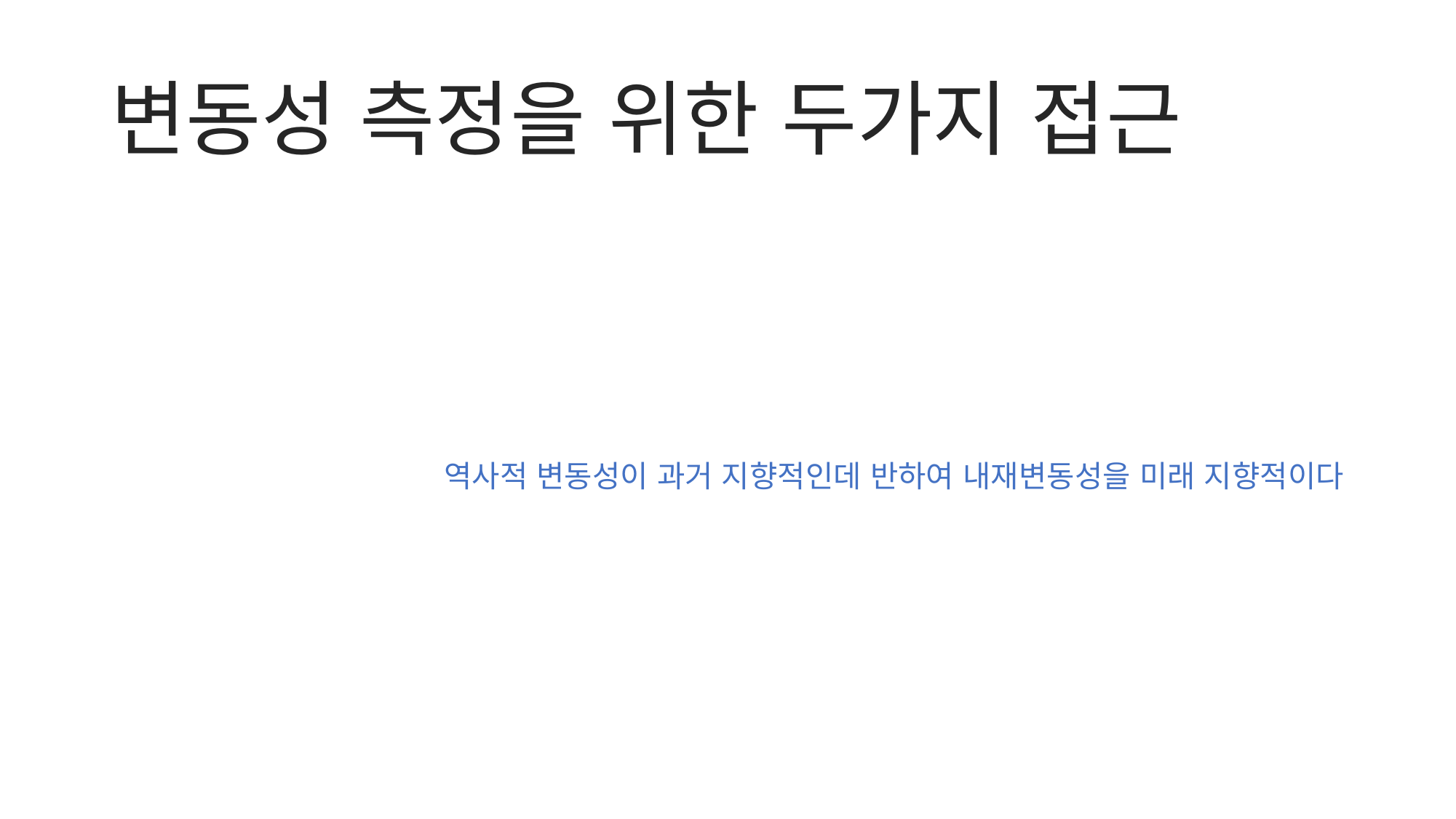

# 변동성 측정을 위한 두가지 접근
역사적 변동성이 과거 지향적인데 반하여 내재변동성을 미래 지향적이다